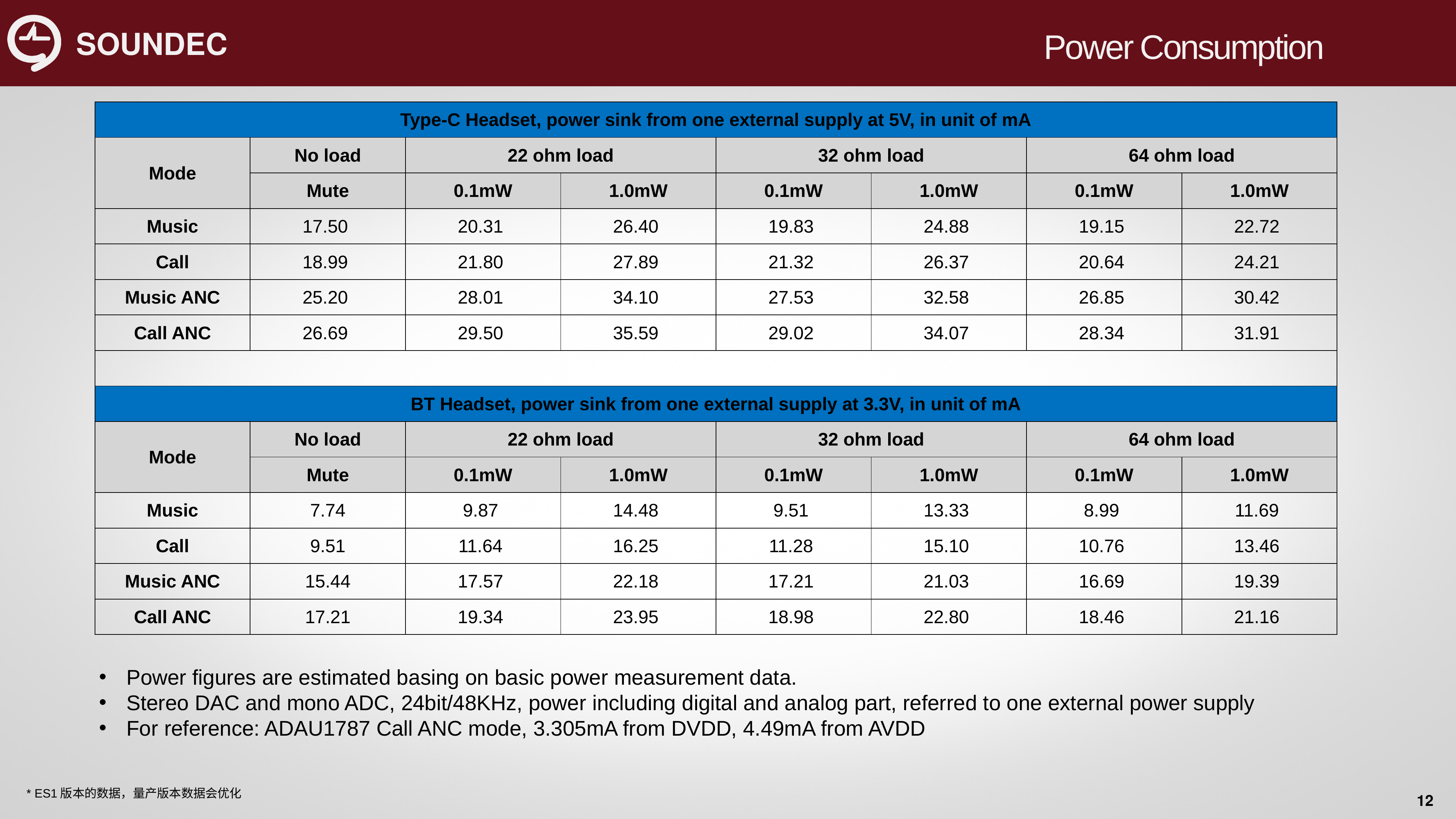

Power Consumption
| Type-C Headset, power sink from one external supply at 5V, in unit of mA |  |  |  |  |  |  |  |
| --- | --- | --- | --- | --- | --- | --- | --- |
| Mode | No load | 22 ohm load |  | 32 ohm load |  | 64 ohm load |  |
|  | Mute | 0.1mW | 1.0mW | 0.1mW | 1.0mW | 0.1mW | 1.0mW |
| Music | 17.50 | 20.31 | 26.40 | 19.83 | 24.88 | 19.15 | 22.72 |
| Call | 18.99 | 21.80 | 27.89 | 21.32 | 26.37 | 20.64 | 24.21 |
| Music ANC | 25.20 | 28.01 | 34.10 | 27.53 | 32.58 | 26.85 | 30.42 |
| Call ANC | 26.69 | 29.50 | 35.59 | 29.02 | 34.07 | 28.34 | 31.91 |
|  |  |  |  |  |  |  |  |
| BT Headset, power sink from one external supply at 3.3V, in unit of mA |  |  |  |  |  |  |  |
| Mode | No load | 22 ohm load |  | 32 ohm load |  | 64 ohm load |  |
|  | Mute | 0.1mW | 1.0mW | 0.1mW | 1.0mW | 0.1mW | 1.0mW |
| Music | 7.74 | 9.87 | 14.48 | 9.51 | 13.33 | 8.99 | 11.69 |
| Call | 9.51 | 11.64 | 16.25 | 11.28 | 15.10 | 10.76 | 13.46 |
| Music ANC | 15.44 | 17.57 | 22.18 | 17.21 | 21.03 | 16.69 | 19.39 |
| Call ANC | 17.21 | 19.34 | 23.95 | 18.98 | 22.80 | 18.46 | 21.16 |
Power figures are estimated basing on basic power measurement data.
Stereo DAC and mono ADC, 24bit/48KHz, power including digital and analog part, referred to one external power supply
For reference: ADAU1787 Call ANC mode, 3.305mA from DVDD, 4.49mA from AVDD
* ES1版本的数据，量产版本数据会优化
12